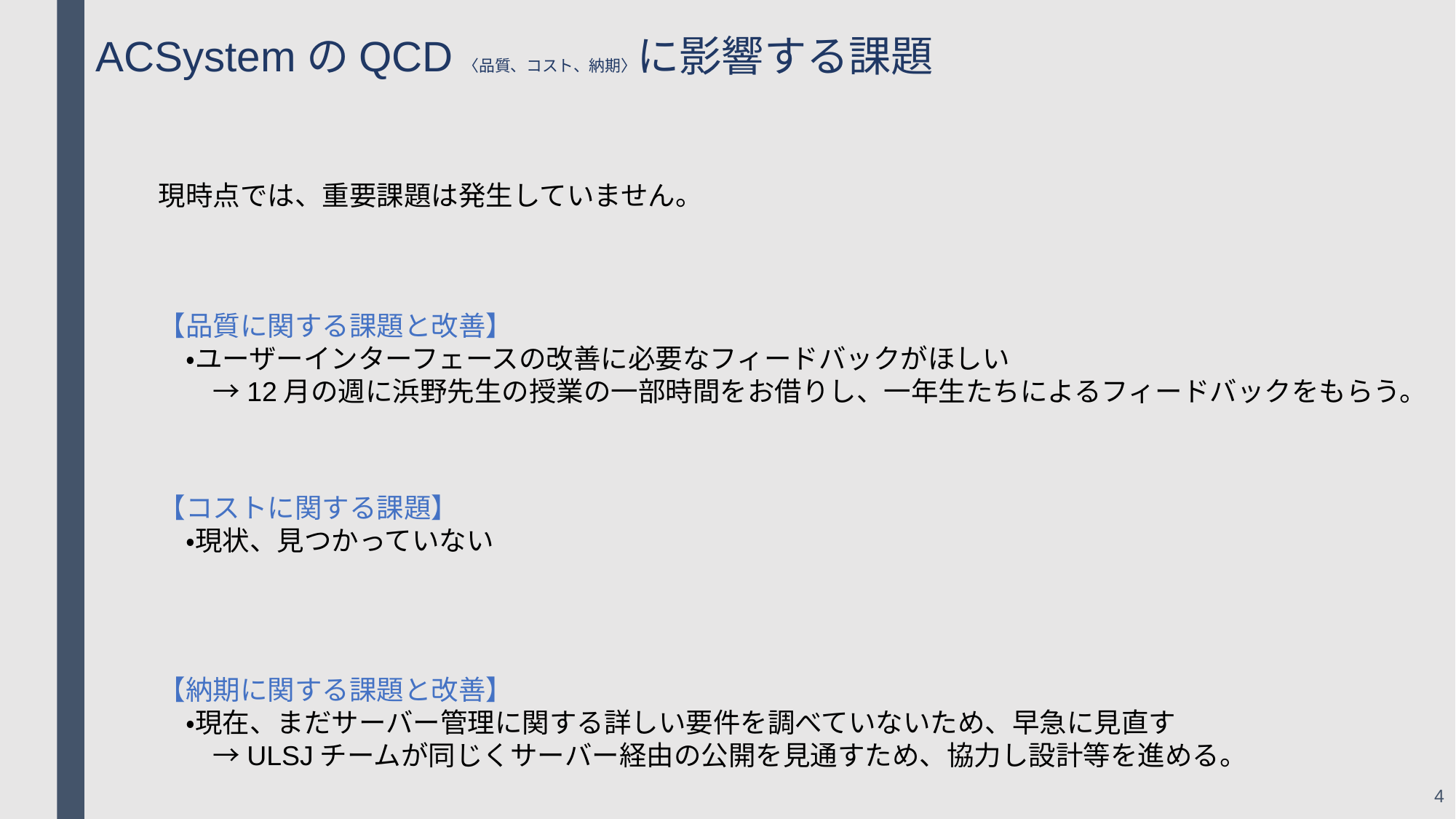

ACSystemのQCD〈品質、コスト、納期〉に影響する課題
現時点では、重要課題は発生していません。
【品質に関する課題と改善】
　・ユーザーインターフェースの改善に必要なフィードバックがほしい
　　→12月の週に浜野先生の授業の一部時間をお借りし、一年生たちによるフィードバックをもらう。
【コストに関する課題】
　・現状、見つかっていない
【納期に関する課題と改善】
　・現在、まだサーバー管理に関する詳しい要件を調べていないため、早急に見直す
　　→ULSJチームが同じくサーバー経由の公開を見通すため、協力し設計等を進める。
4